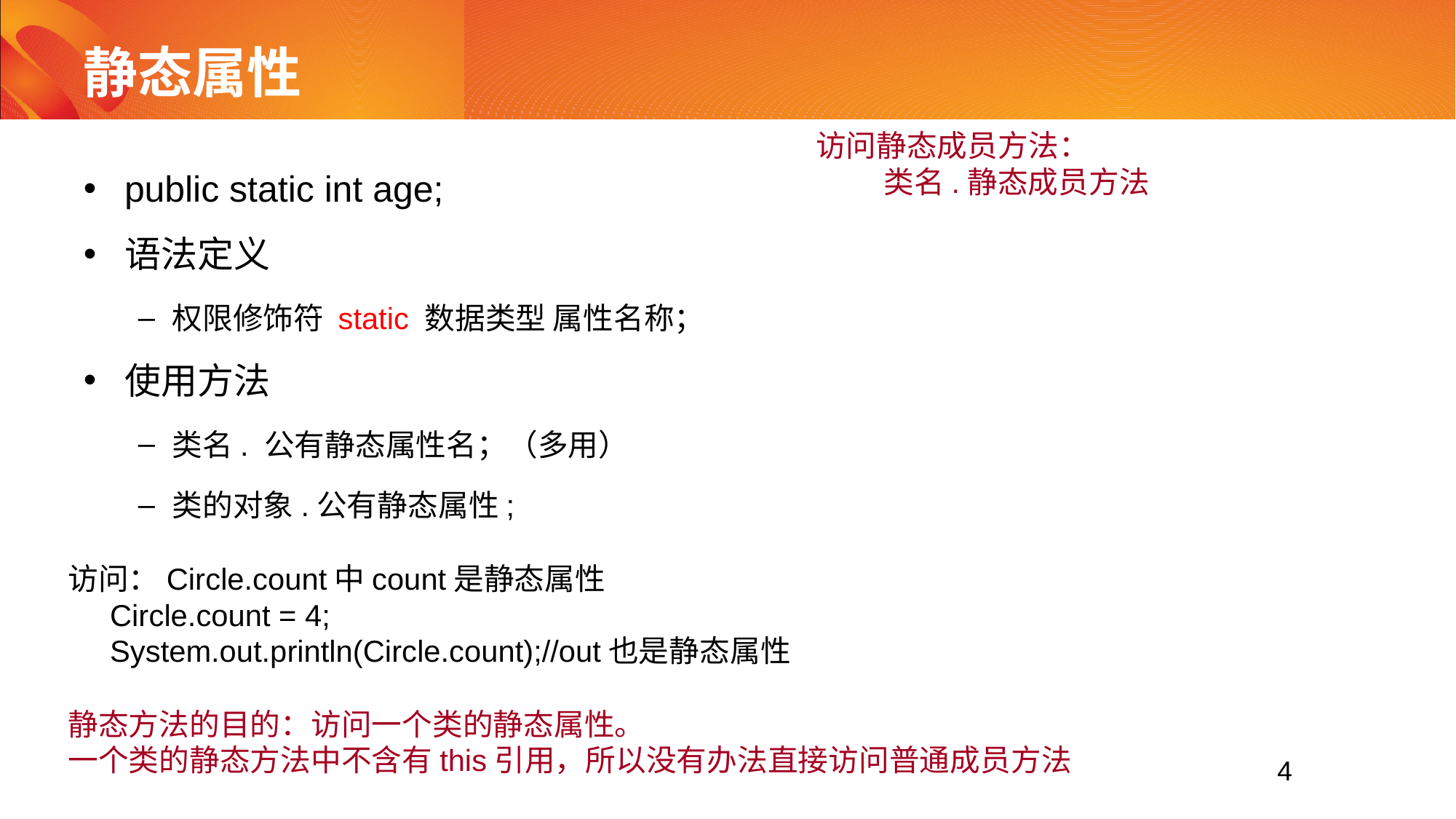

# 静态属性
访问静态成员方法：
         类名.静态成员方法
public static int age;
语法定义
权限修饰符 static 数据类型 属性名称；
使用方法
类名. 公有静态属性名；（多用）
类的对象.公有静态属性;

访问：Circle.count中count是静态属性
     Circle.count = 4;
     System.out.println(Circle.count);//out也是静态属性

静态方法的目的：访问一个类的静态属性。
一个类的静态方法中不含有this引用，所以没有办法直接访问普通成员方法